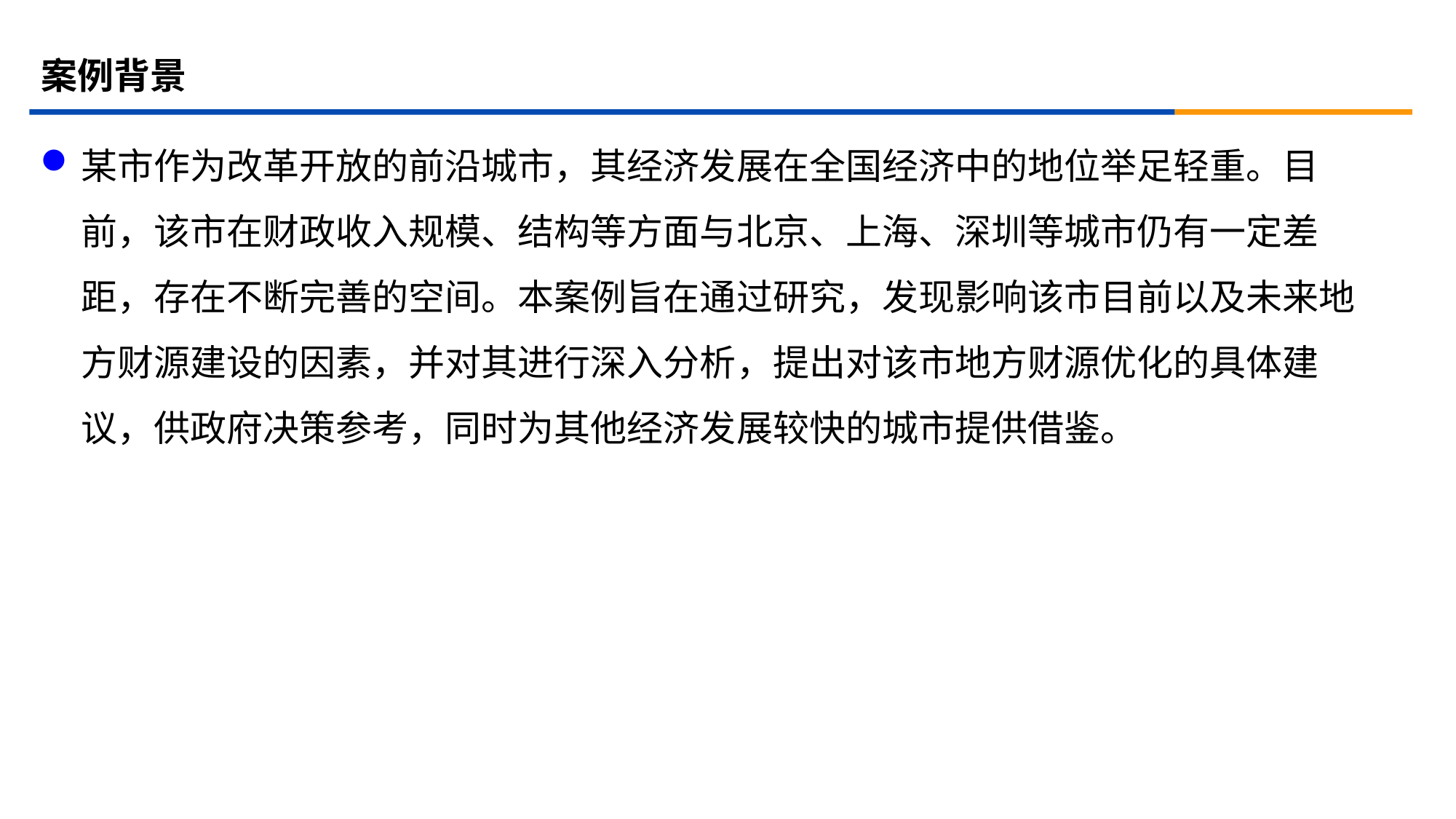

# 案例背景
某市作为改革开放的前沿城市，其经济发展在全国经济中的地位举足轻重。目前，该市在财政收入规模、结构等方面与北京、上海、深圳等城市仍有一定差距，存在不断完善的空间。本案例旨在通过研究，发现影响该市目前以及未来地方财源建设的因素，并对其进行深入分析，提出对该市地方财源优化的具体建议，供政府决策参考，同时为其他经济发展较快的城市提供借鉴。